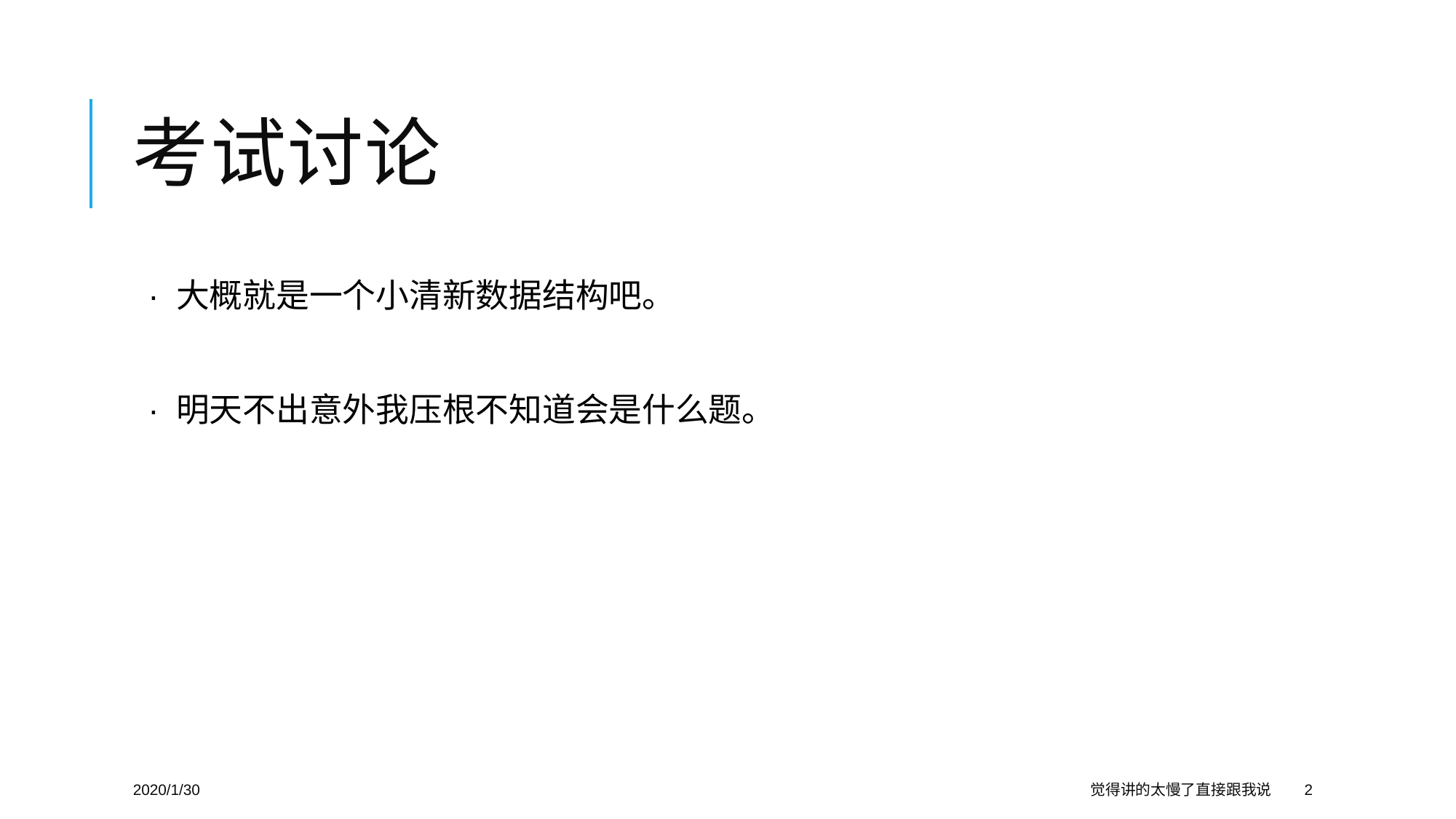

# 考试讨论
 · 大概就是一个小清新数据结构吧。

 · 明天不出意外我压根不知道会是什么题。
2020/1/30
觉得讲的太慢了直接跟我说
2